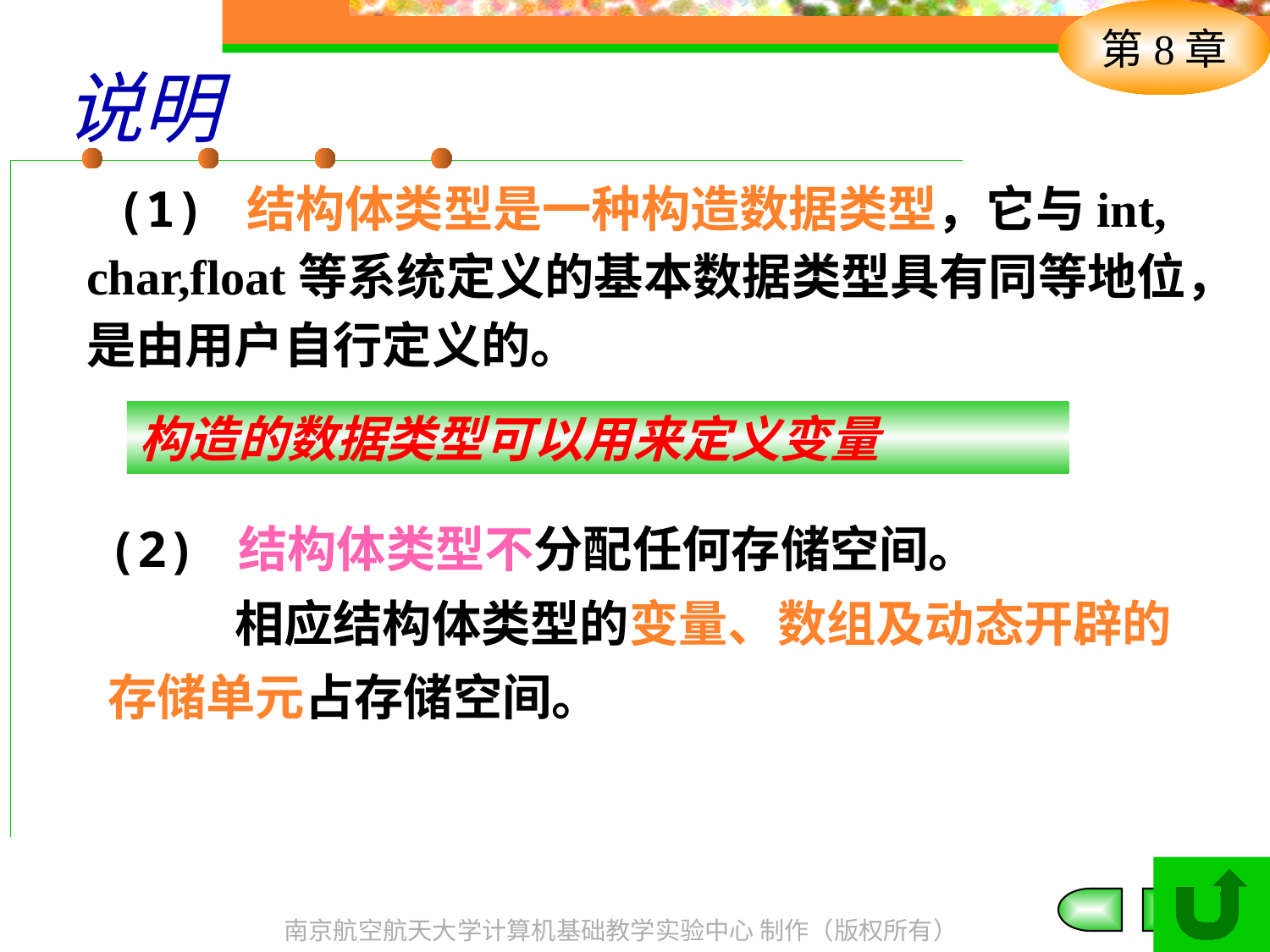

# 说明
 (1) 结构体类型是一种构造数据类型，它与int, char,float等系统定义的基本数据类型具有同等地位，是由用户自行定义的。
构造的数据类型可以用来定义变量
(2) 结构体类型不分配任何存储空间。
	相应结构体类型的变量、数组及动态开辟的存储单元占存储空间。